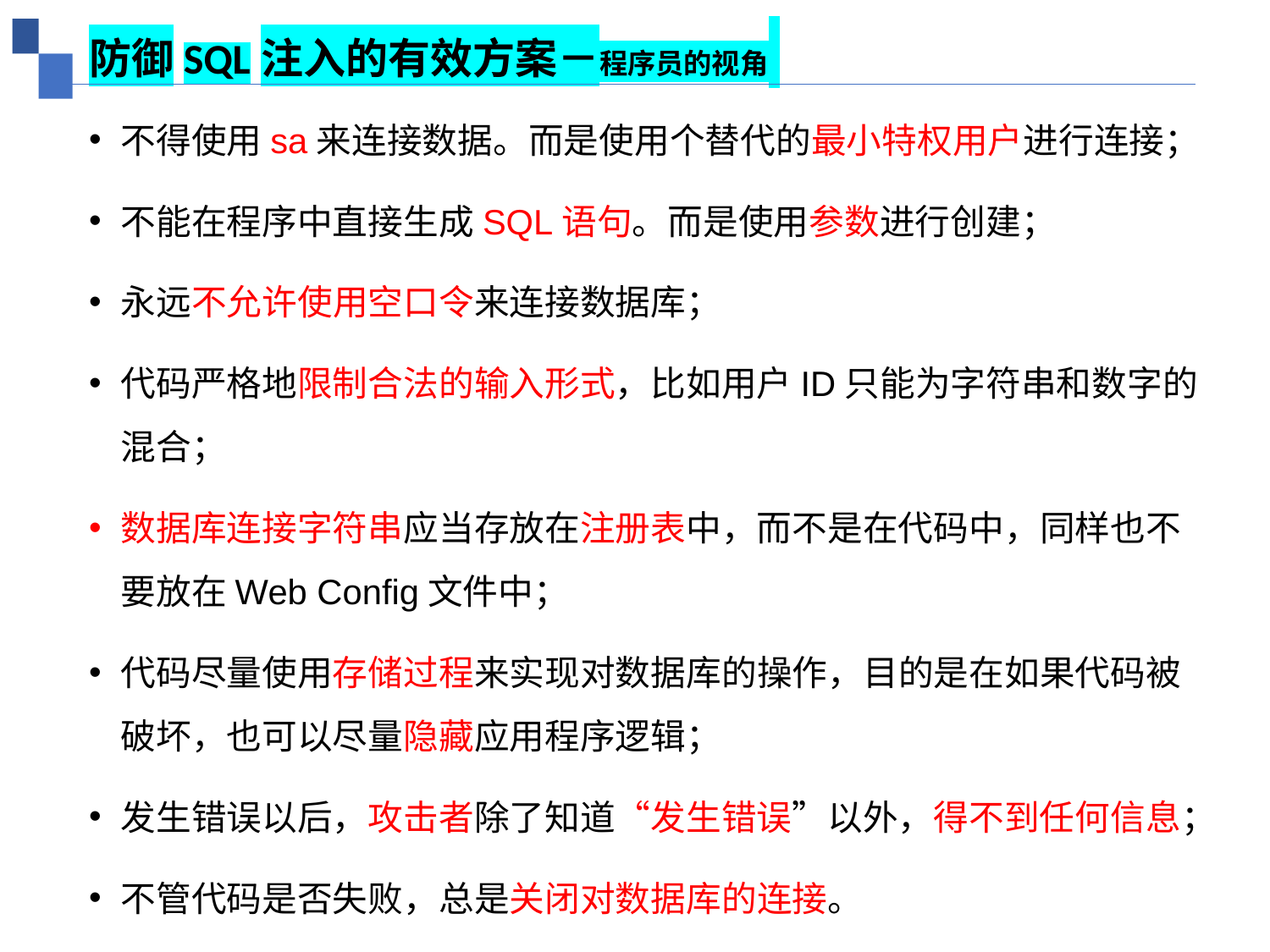

防御SQL注入的有效方案－程序员的视角
不得使用sa来连接数据。而是使用个替代的最小特权用户进行连接；
不能在程序中直接生成SQL语句。而是使用参数进行创建；
永远不允许使用空口令来连接数据库；
代码严格地限制合法的输入形式，比如用户ID只能为字符串和数字的混合；
数据库连接字符串应当存放在注册表中，而不是在代码中，同样也不要放在Web Config文件中；
代码尽量使用存储过程来实现对数据库的操作，目的是在如果代码被破坏，也可以尽量隐藏应用程序逻辑；
发生错误以后，攻击者除了知道“发生错误”以外，得不到任何信息；
不管代码是否失败，总是关闭对数据库的连接。
20